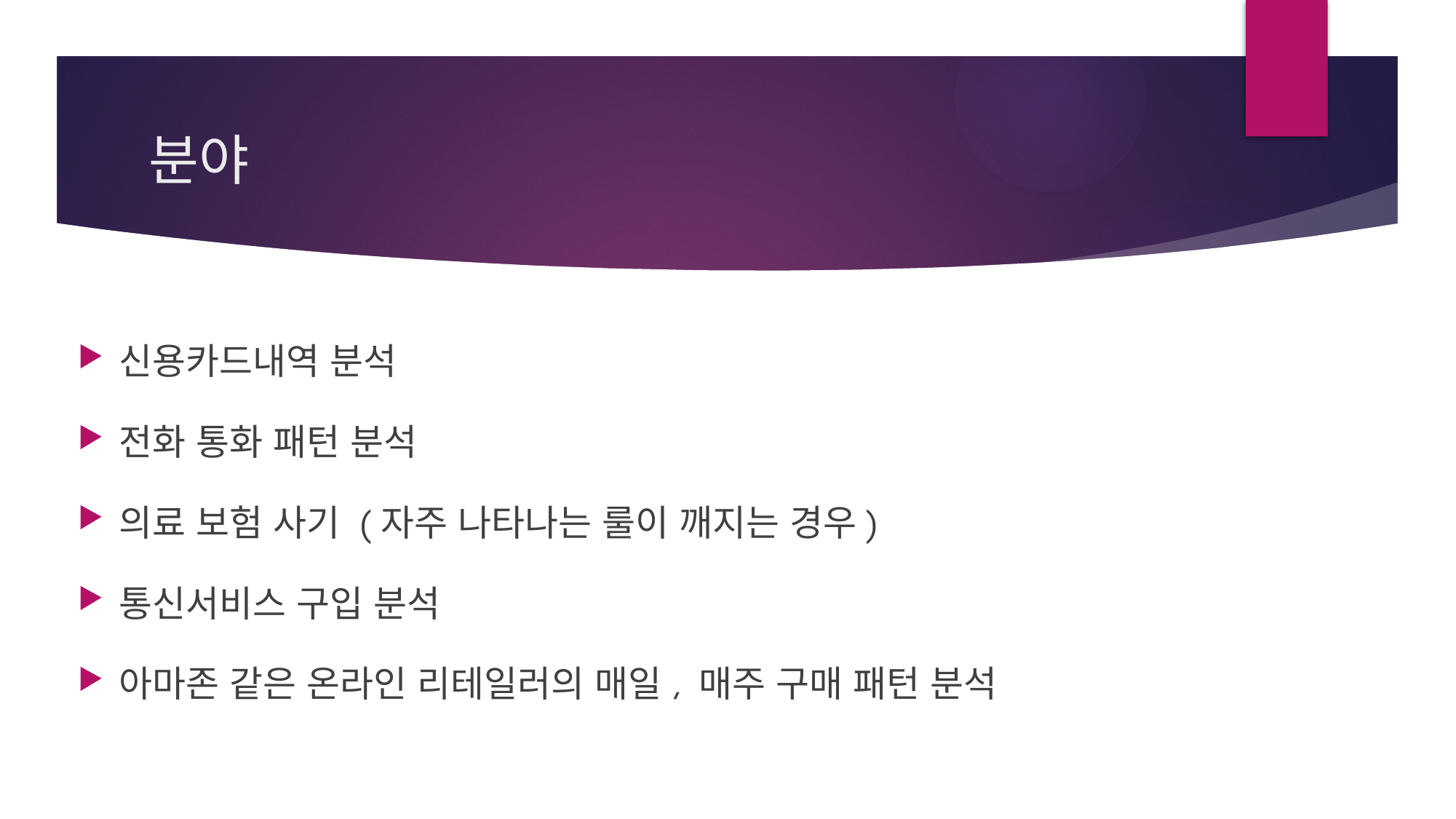

# 분야
신용카드내역 분석
전화 통화 패턴 분석
의료 보험 사기 (자주 나타나는 룰이 깨지는 경우)
통신서비스 구입 분석
아마존 같은 온라인 리테일러의 매일, 매주 구매 패턴 분석